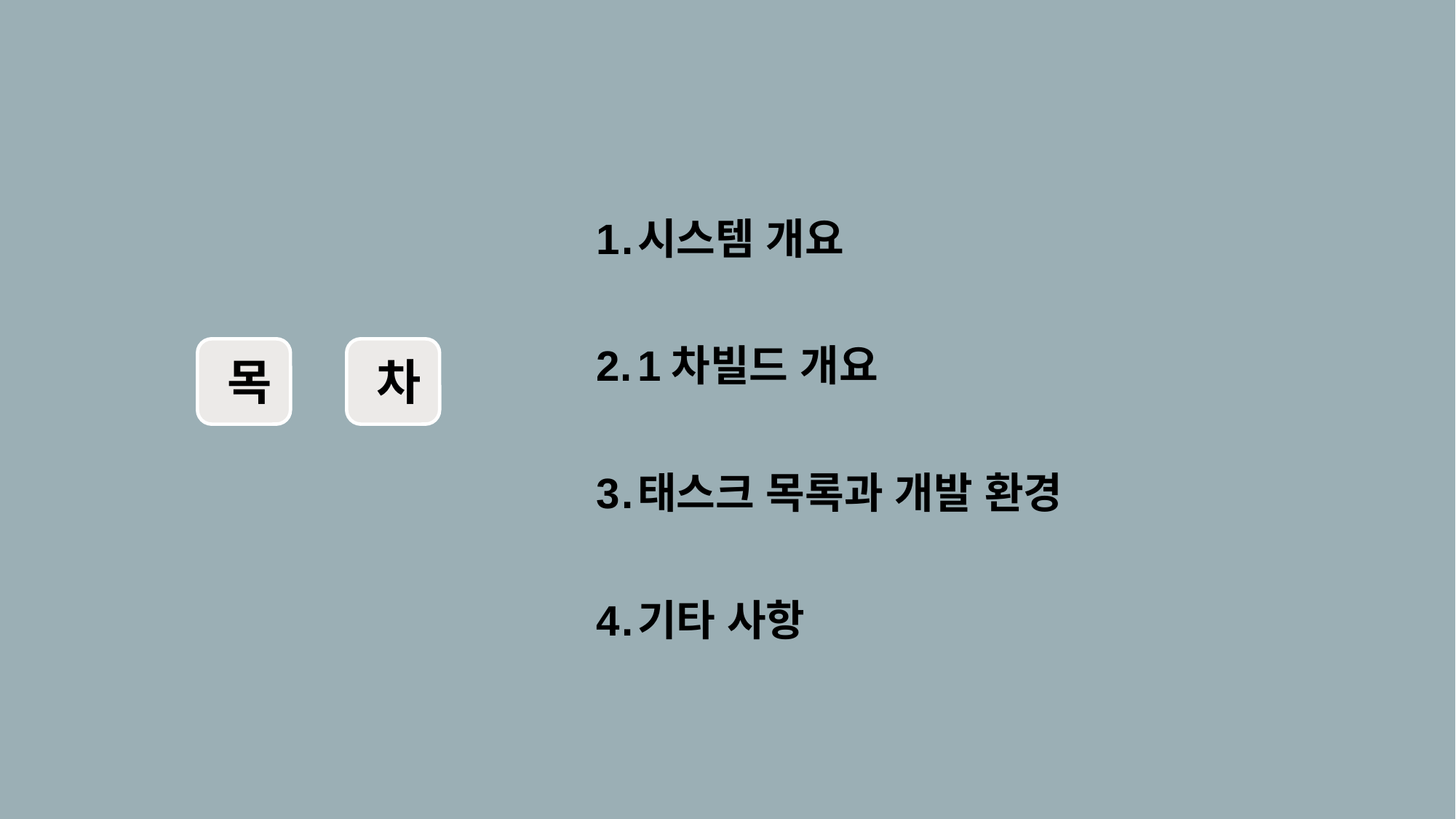

시스템 개요
1차빌드 개요
태스크 목록과 개발 환경
기타 사항

목

차